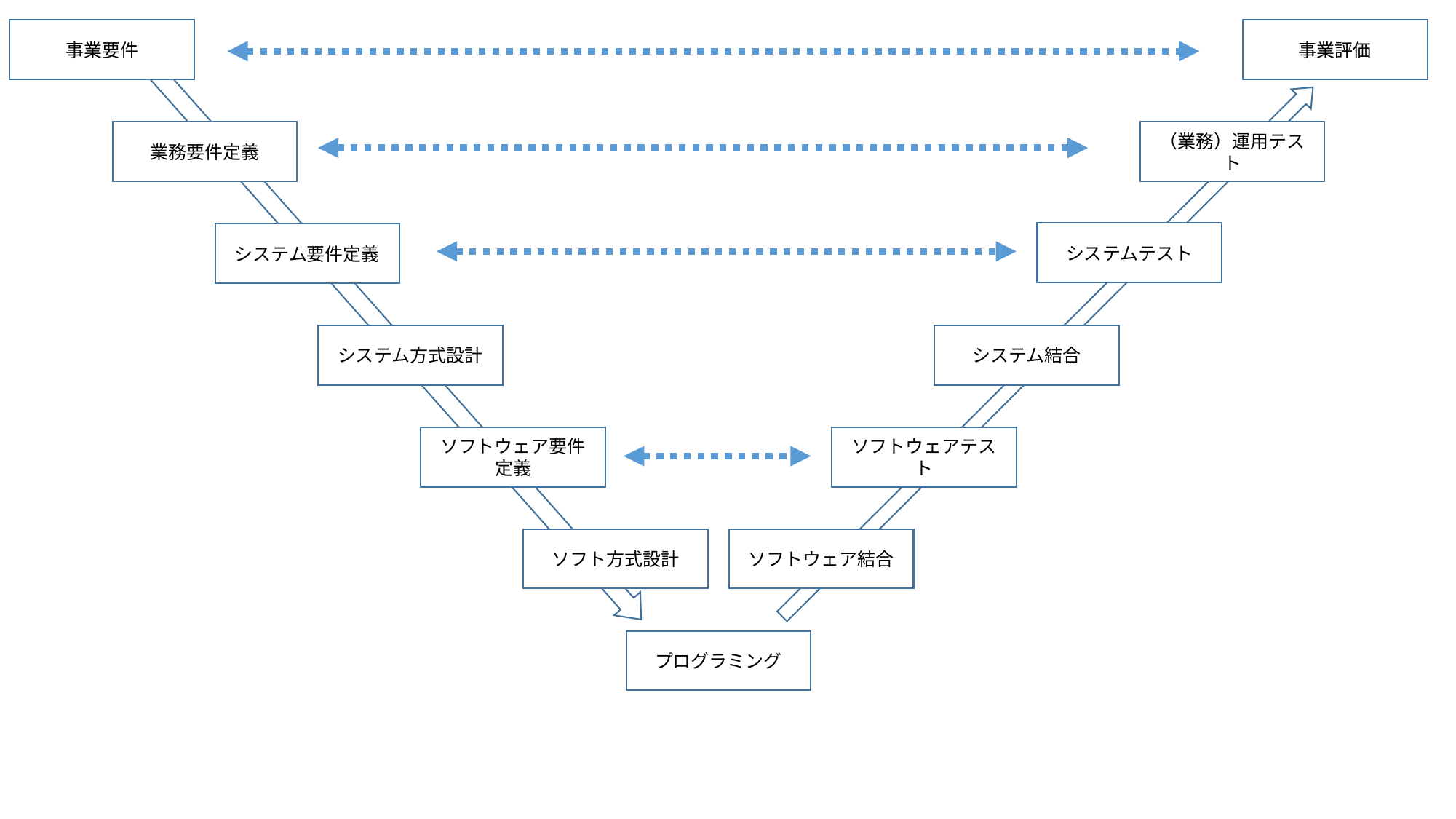

事業要件
事業評価
業務要件定義
（業務）運用テスト
システムテスト
システム要件定義

システム方式設計
システム結合

ソフトウェア要件定義
ソフトウェアテスト
ソフト方式設計
ソフトウェア結合
プログラミング